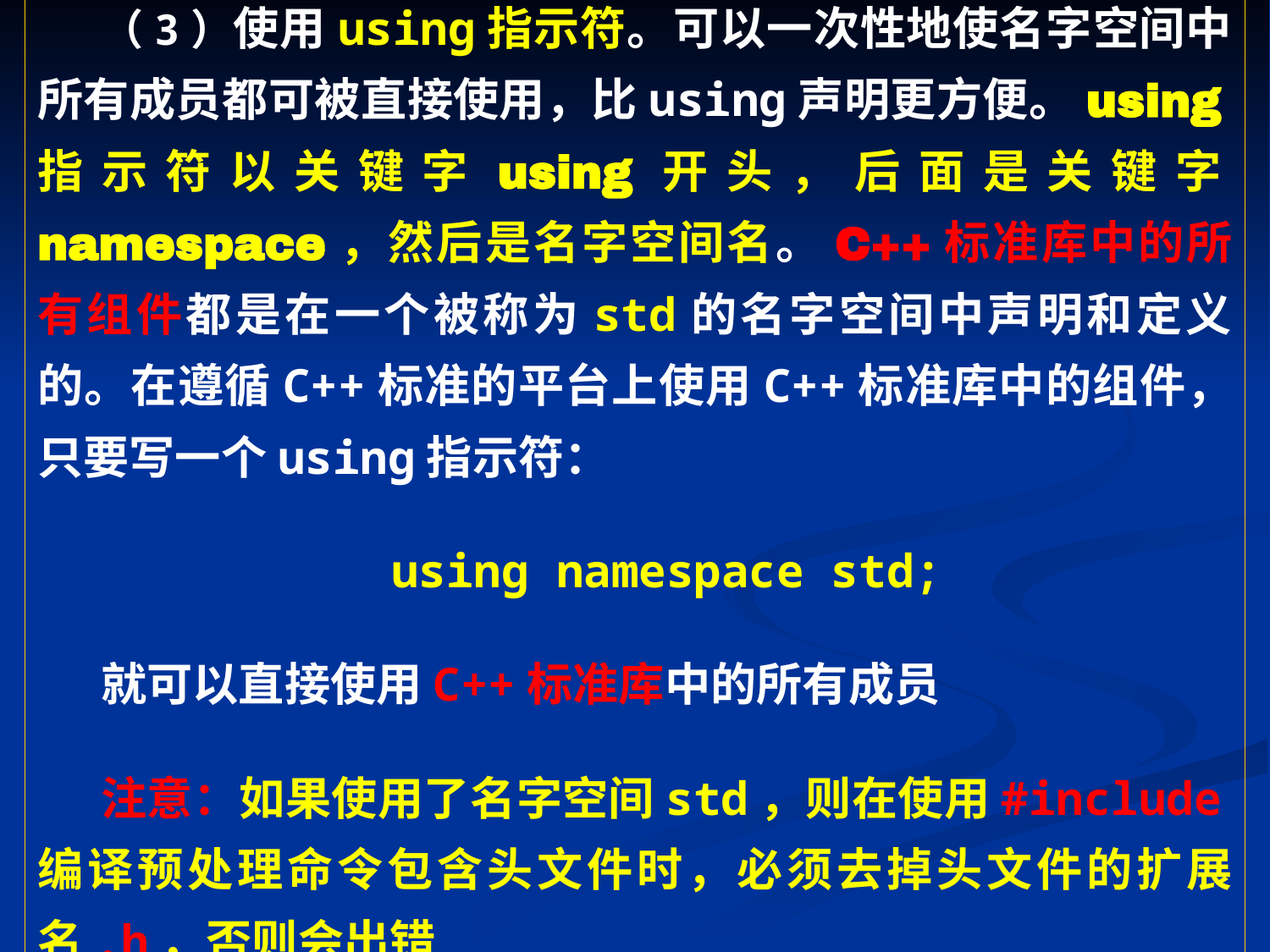

（3）使用using指示符。可以一次性地使名字空间中所有成员都可被直接使用，比using声明更方便。using指示符以关键字using开头，后面是关键字namespace，然后是名字空间名。C++标准库中的所有组件都是在一个被称为std的名字空间中声明和定义的。在遵循C++标准的平台上使用C++标准库中的组件，只要写一个using指示符：
using namespace std;
就可以直接使用C++标准库中的所有成员
注意：如果使用了名字空间std，则在使用#include编译预处理命令包含头文件时，必须去掉头文件的扩展名.h，否则会出错